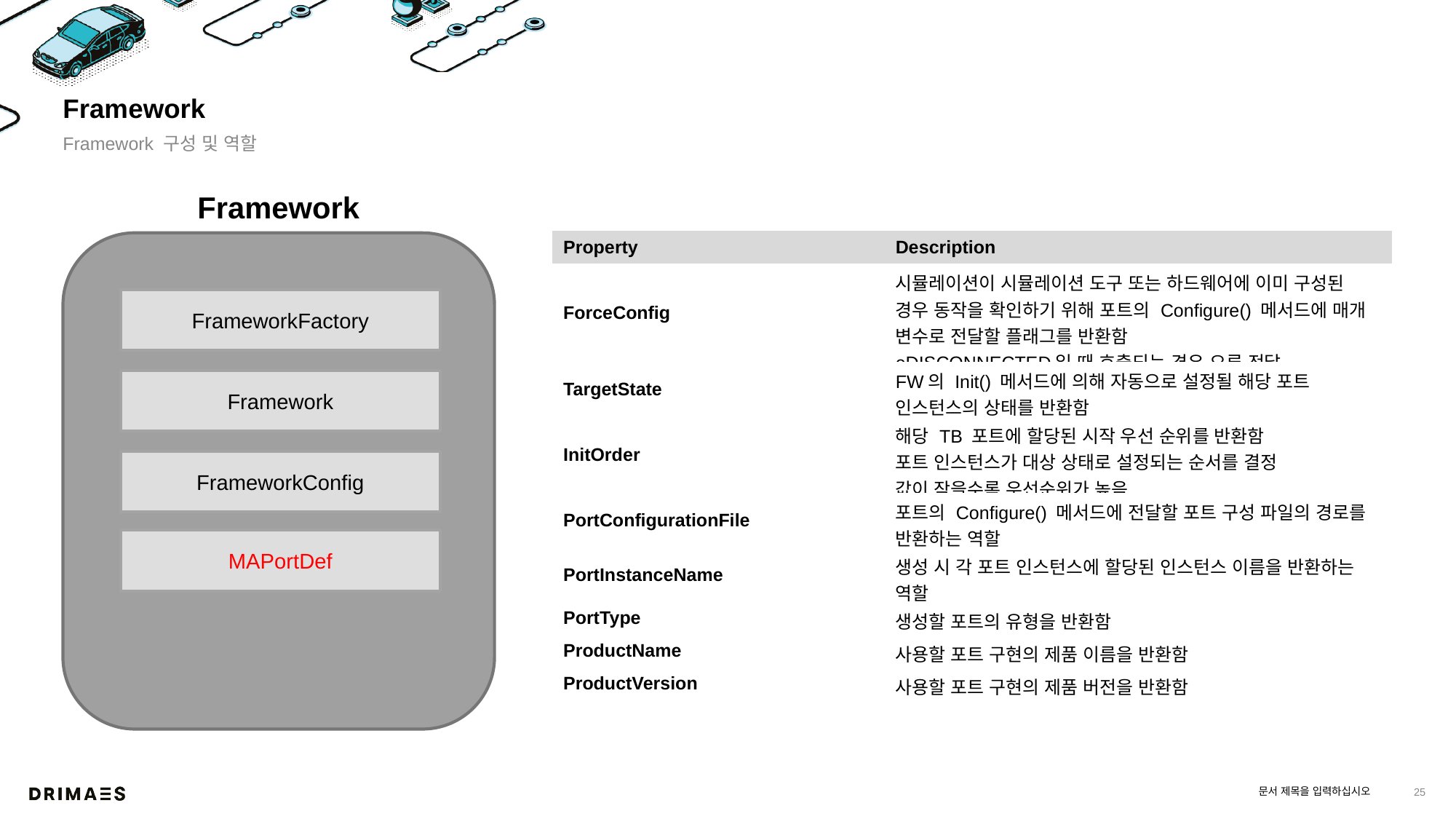

# Framework
Framework 구성 및 역할
Framework
| Property | Description |
| --- | --- |
| ForceConfig | 시뮬레이션이 시뮬레이션 도구 또는 하드웨어에 이미 구성된 경우 동작을 확인하기 위해 포트의 Configure() 메서드에 매개 변수로 전달할 플래그를 반환함 eDISCONNECTED일 때 호출되는 경우 오류 전달 |
| TargetState | FW의 Init() 메서드에 의해 자동으로 설정될 해당 포트 인스턴스의 상태를 반환함 |
| InitOrder | 해당 TB 포트에 할당된 시작 우선 순위를 반환함 포트 인스턴스가 대상 상태로 설정되는 순서를 결정 값이 작을수록 우선순위가 높음 |
| PortConfigurationFile | 포트의 Configure() 메서드에 전달할 포트 구성 파일의 경로를 반환하는 역할 |
| PortInstanceName | 생성 시 각 포트 인스턴스에 할당된 인스턴스 이름을 반환하는 역할 |
| PortType | 생성할 포트의 유형을 반환함 |
| ProductName | 사용할 포트 구현의 제품 이름을 반환함 |
| ProductVersion | 사용할 포트 구현의 제품 버전을 반환함 |

FrameworkFactory
Framework
FrameworkConfig
MAPortDef
문서 제목을 입력하십시오